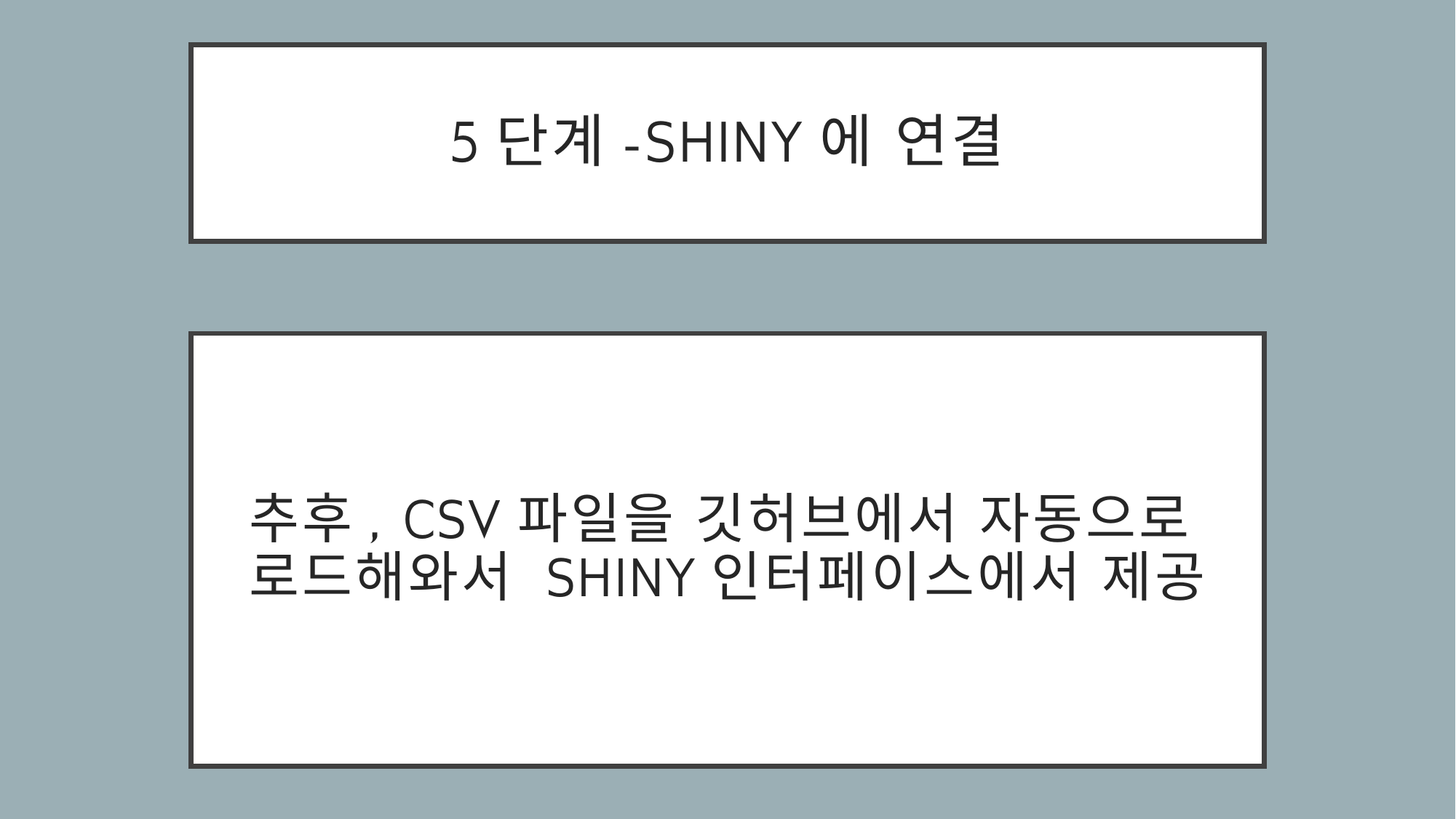

# 5단계-SHINY에 연결
추후, CSV파일을 깃허브에서 자동으로 로드해와서 SHINY인터페이스에서 제공